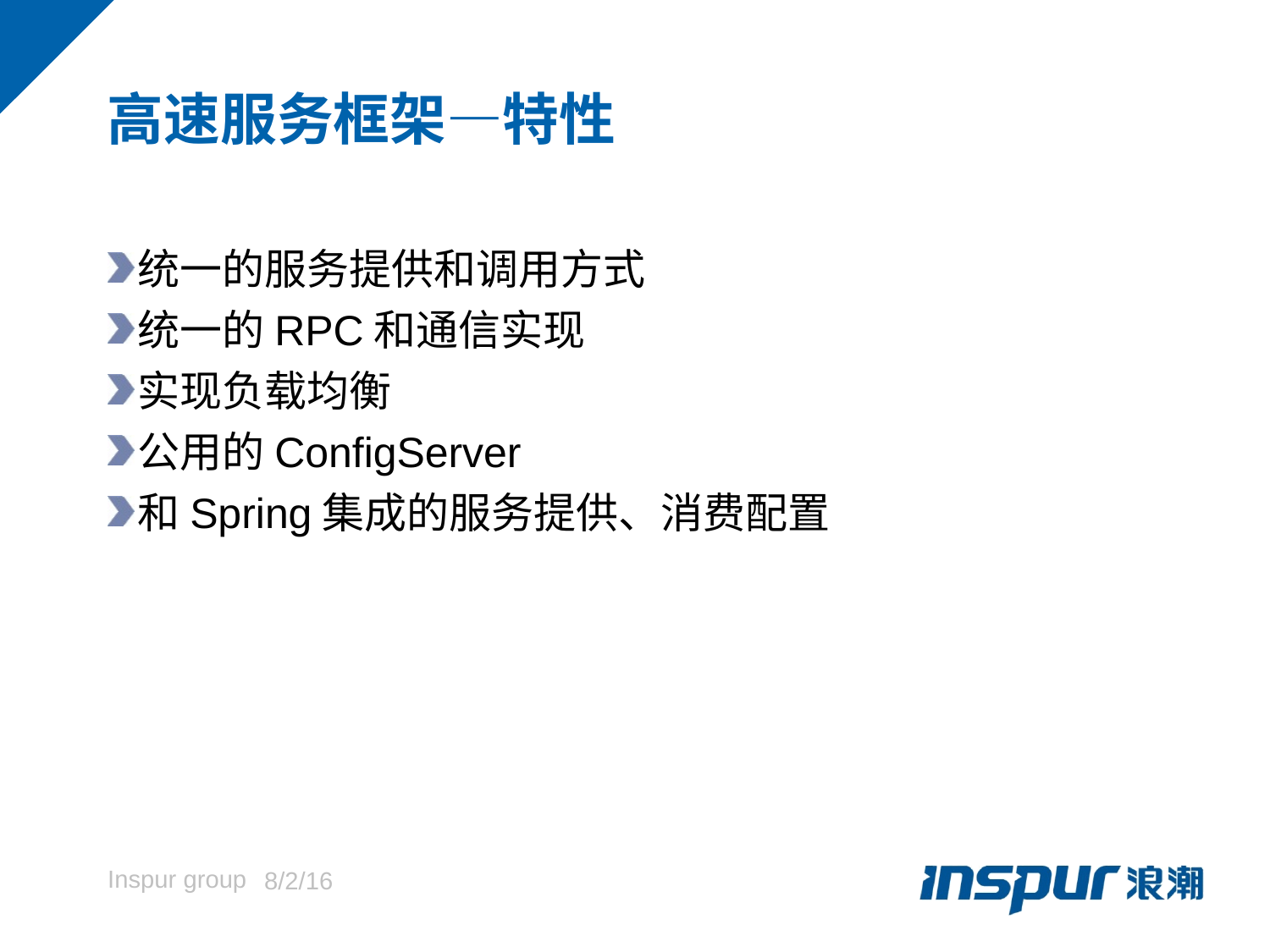

高速服务框架—特性
统一的服务提供和调用方式
统一的RPC和通信实现
实现负载均衡
公用的ConfigServer
和Spring集成的服务提供、消费配置

Inspur group
8/2/16